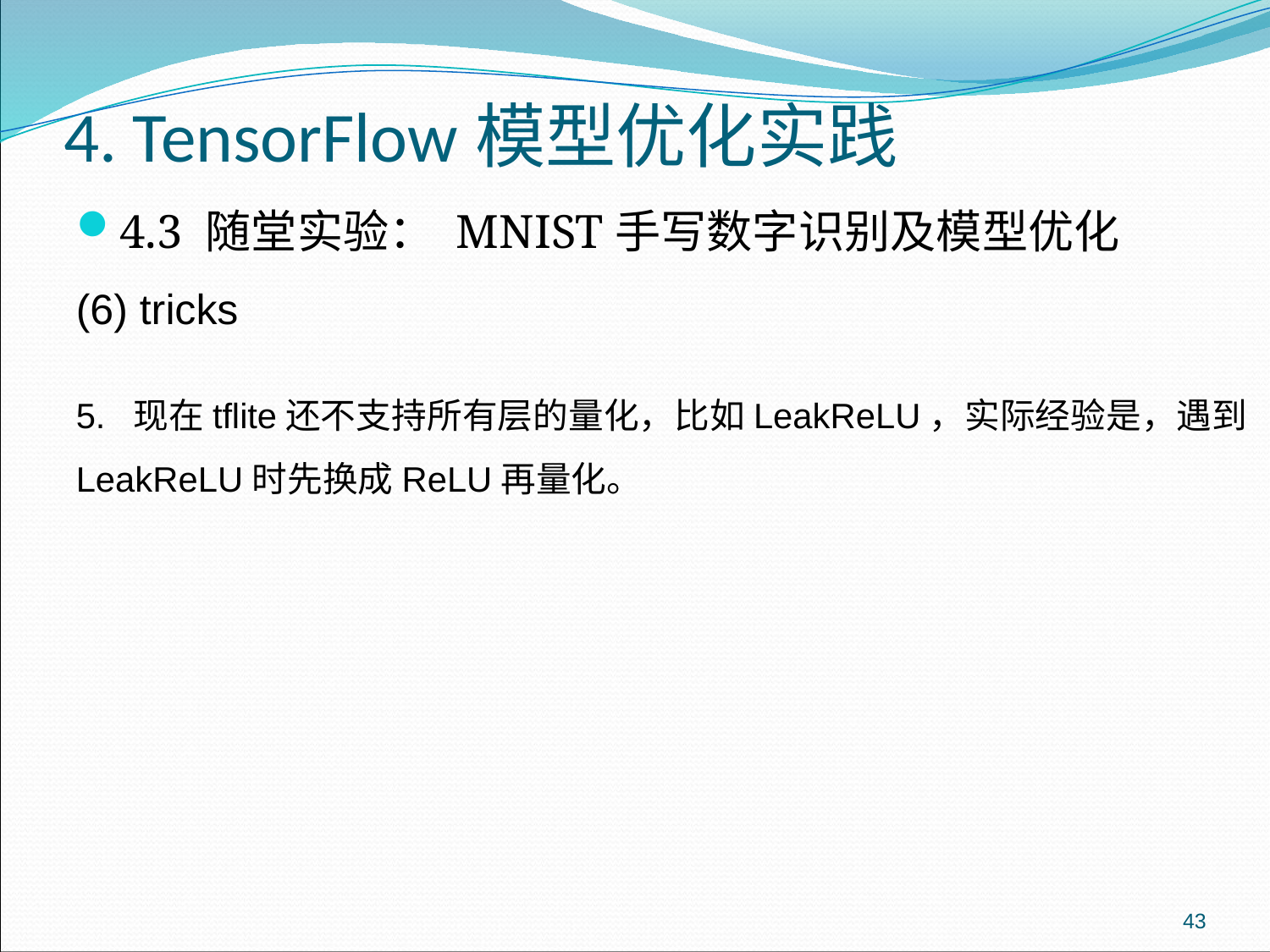

# 4. TensorFlow模型优化实践
4.3 随堂实验： MNIST手写数字识别及模型优化
(6) tricks
5.  现在tflite还不支持所有层的量化，比如LeakReLU，实际经验是，遇到LeakReLU时先换成ReLU再量化。
43